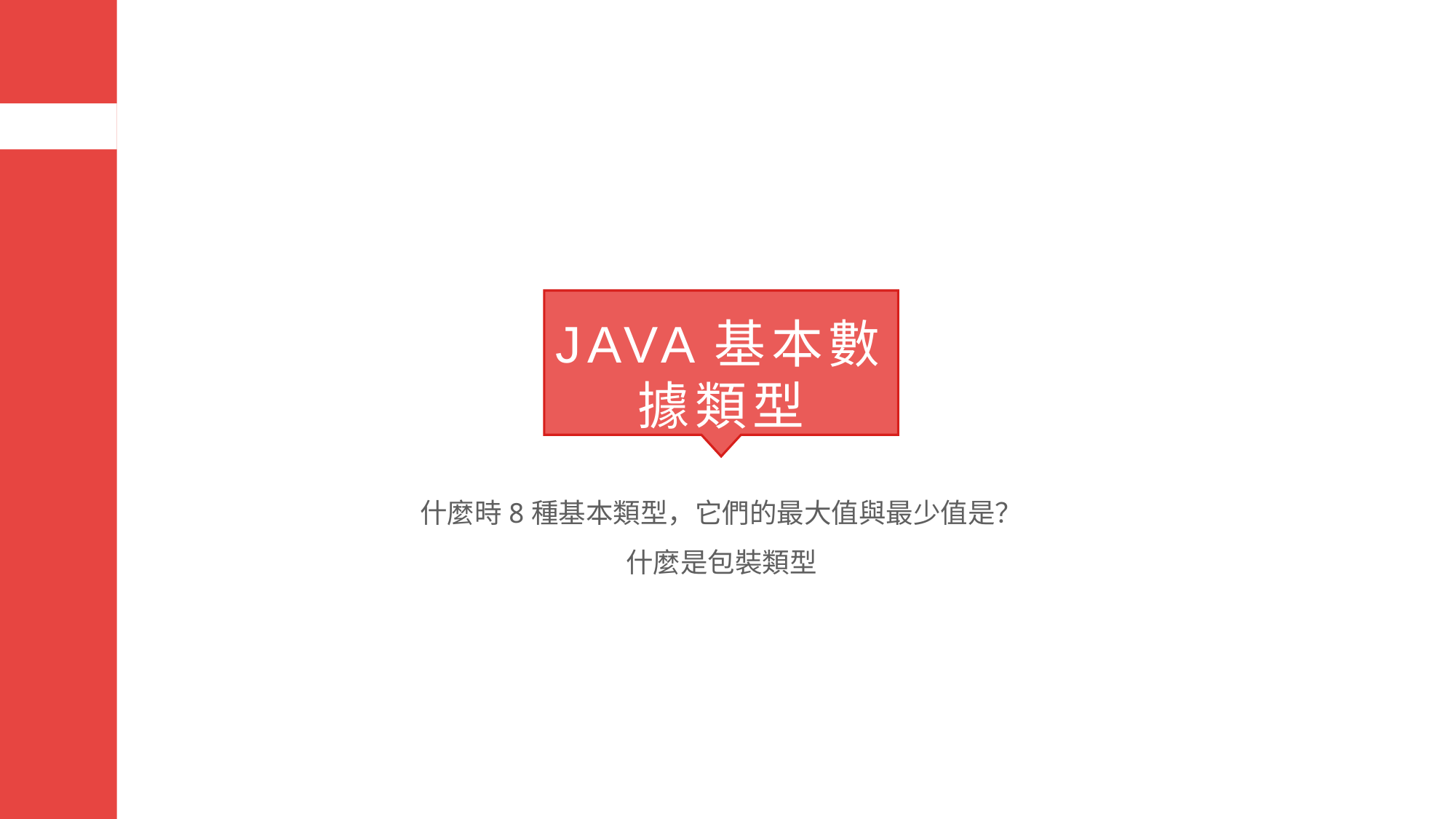

JAVA基本數據類型
什麼時8種基本類型，它們的最大值與最少值是？
什麼是包裝類型